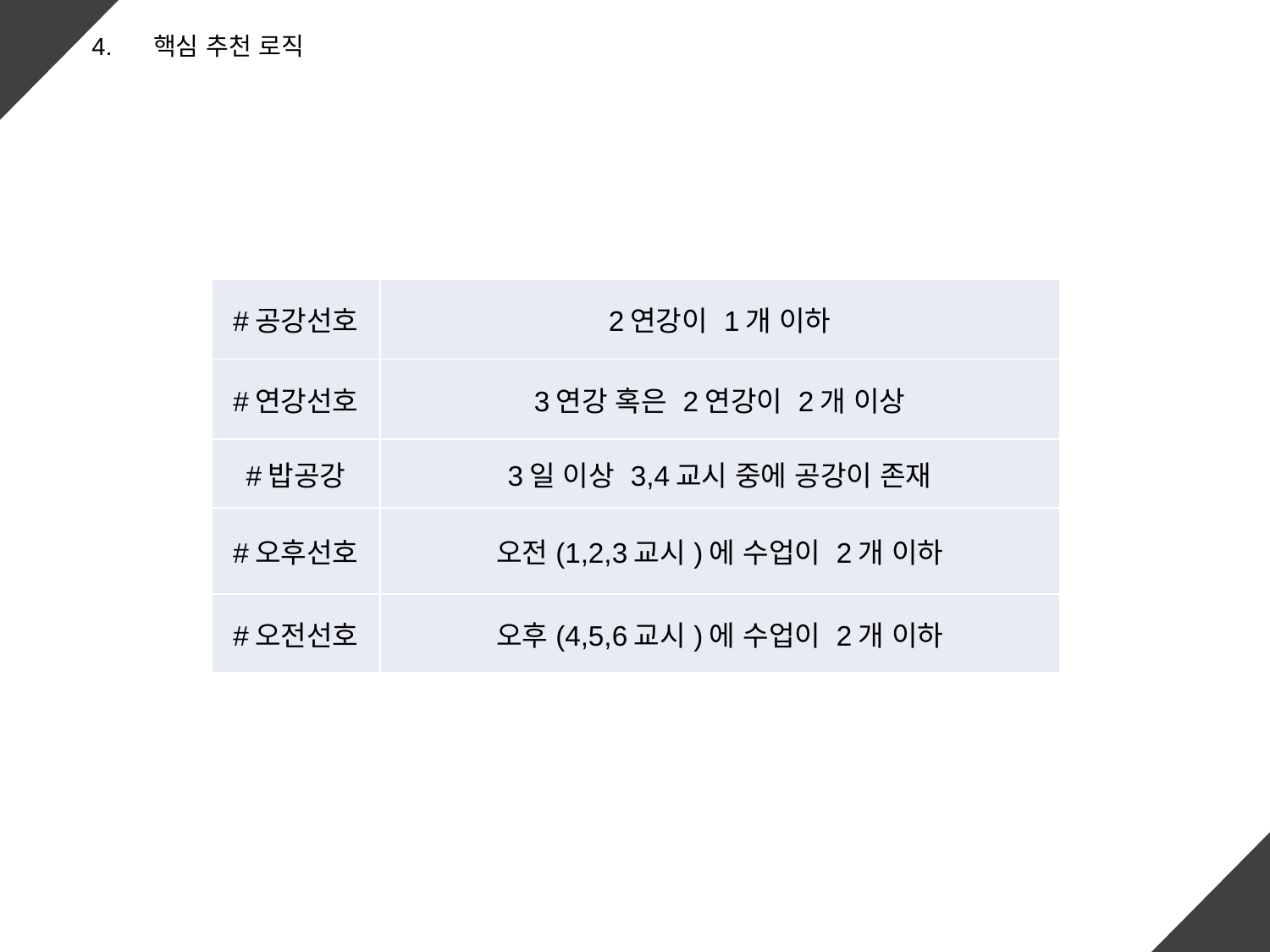

4.     핵심 추천 로직

| #공강선호 | 2연강이 1개 이하 |
| --- | --- |
| #연강선호 | 3연강 혹은 2연강이 2개 이상 |
| #밥공강 | 3일 이상 3,4교시 중에 공강이 존재 |
| #오후선호 | 오전(1,2,3교시)에 수업이 2개 이하 |
| #오전선호 | 오후(4,5,6교시)에 수업이 2개 이하 |